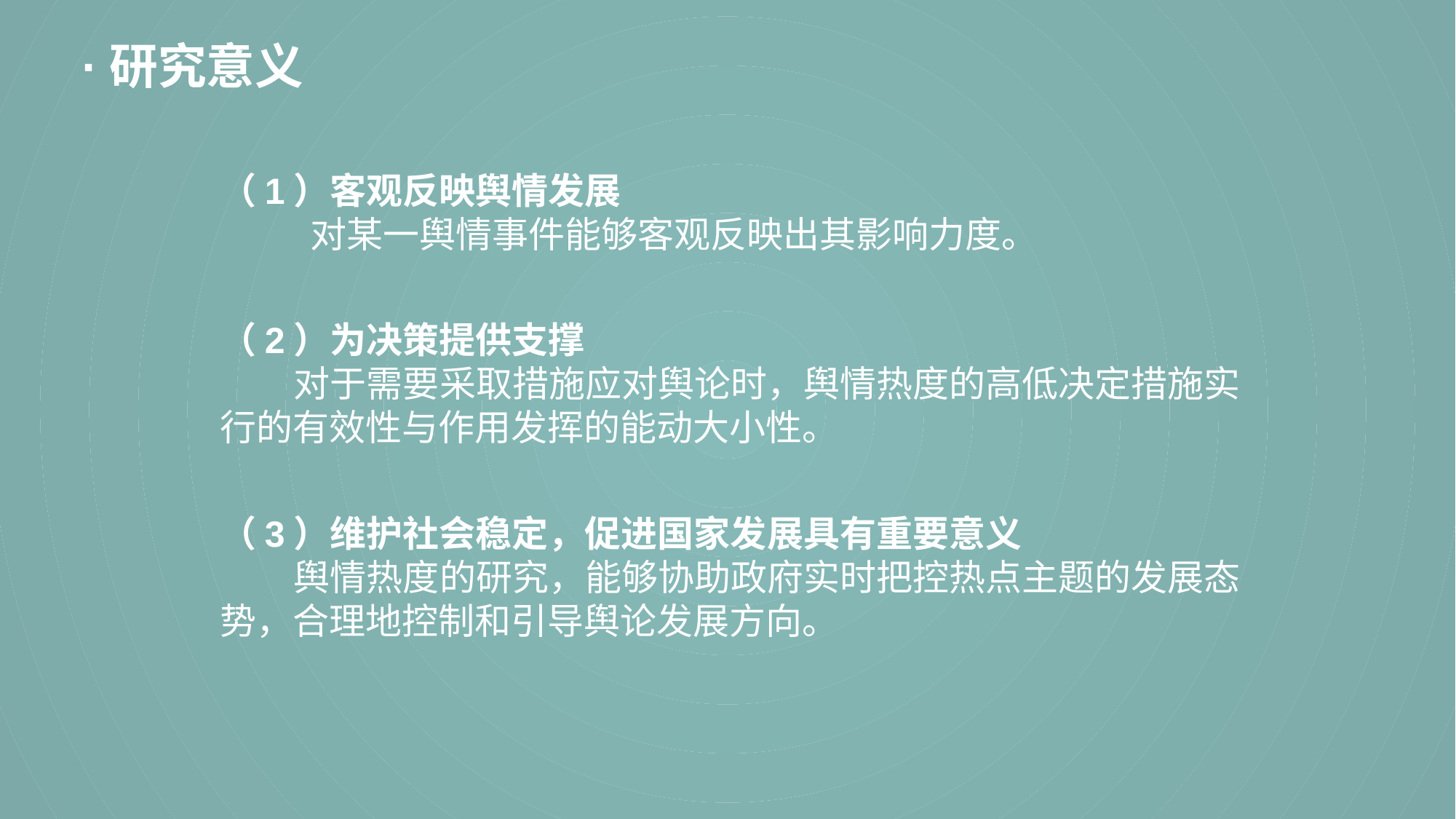

·研究意义
（1）客观反映舆情发展
          对某一舆情事件能够客观反映出其影响力度。
（2）为决策提供支撑
        对于需要采取措施应对舆论时，舆情热度的高低决定措施实行的有效性与作用发挥的能动大小性。
（3）维护社会稳定，促进国家发展具有重要意义
        舆情热度的研究，能够协助政府实时把控热点主题的发展态势，合理地控制和引导舆论发展方向。